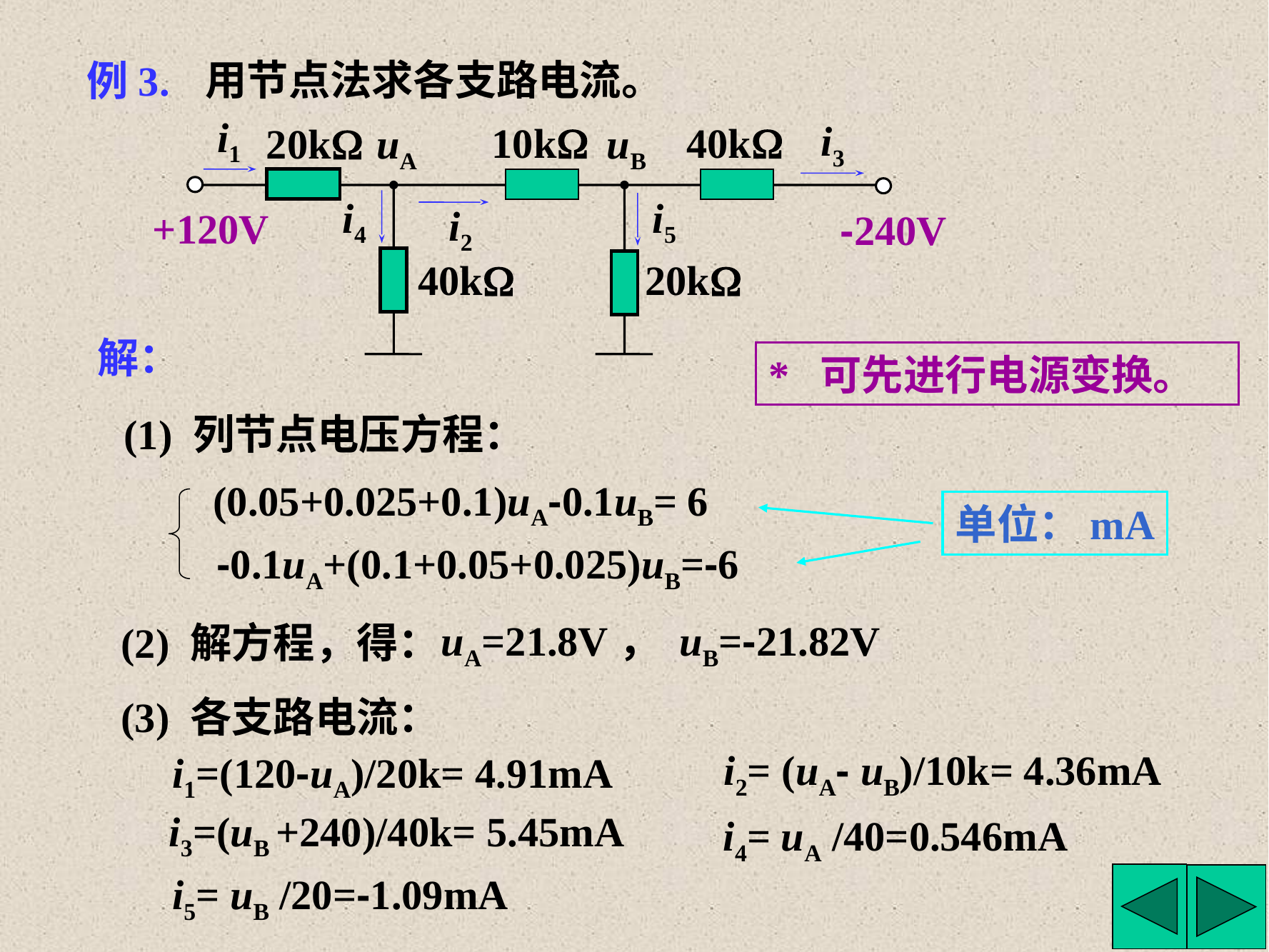

用节点法求各支路电流。
例3.
i1
i3
10kΩ
40kΩ
20kΩ
uA
uB

i4

i5

i2

+120V
-240V

40kΩ
20kΩ

解：
*  可先进行电源变换。
(1) 列节点电压方程：
(0.05+0.025+0.1)uA-0.1uB= 6

-0.1uA+(0.1+0.05+0.025)uB=-6
单位：mA

uA=21.8V， uB=-21.82V
(2) 解方程，得：
(3) 各支路电流：
i2= (uA- uB)/10k= 4.36mA
i1=(120-uA)/20k= 4.91mA
i3=(uB +240)/40k= 5.45mA
i4= uA /40=0.546mA
i5= uB /20=-1.09mA